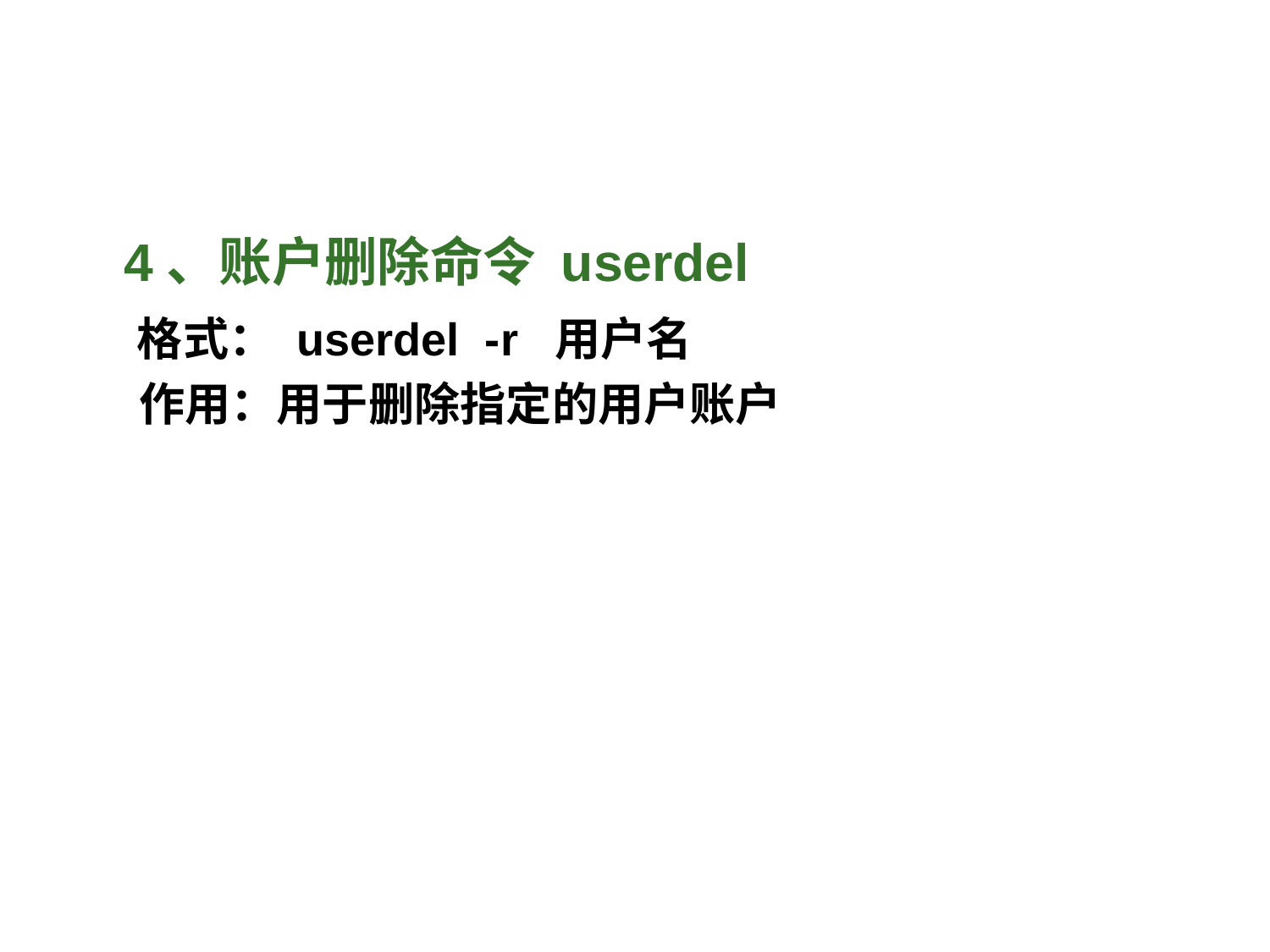

4、账户删除命令 userdel
    格式： userdel  -r  用户名
     作用：用于删除指定的用户账户